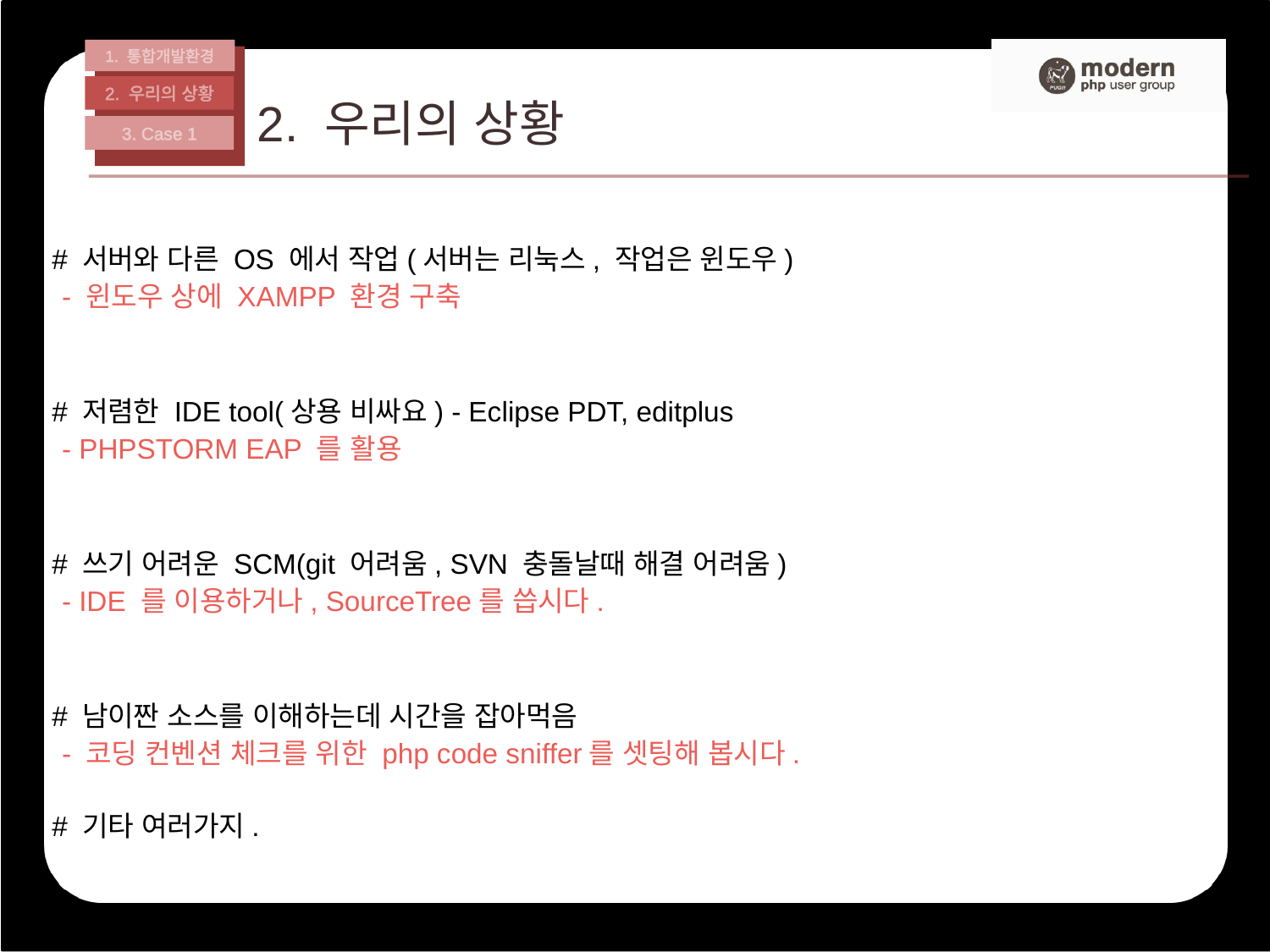

1. 통합개발환경

2. 우리의 상황
2. 우리의 상황

- 윈도우 상에 XAMPP 환경 구축

- PHPSTORM EAP 를 활용

- IDE 를 이용하거나, SourceTree를 씁시다.

- 코딩 컨벤션 체크를 위한 php code sniffer를 셋팅해 봅시다.

3. Case 1
# 서버와 다른 OS 에서 작업(서버는 리눅스, 작업은 윈도우)

# 저렴한 IDE tool(상용 비싸요) - Eclipse PDT, editplus

# 쓰기 어려운 SCM(git 어려움, SVN 충돌날때 해결 어려움)

# 남이짠 소스를 이해하는데 시간을 잡아먹음

# 기타 여러가지.